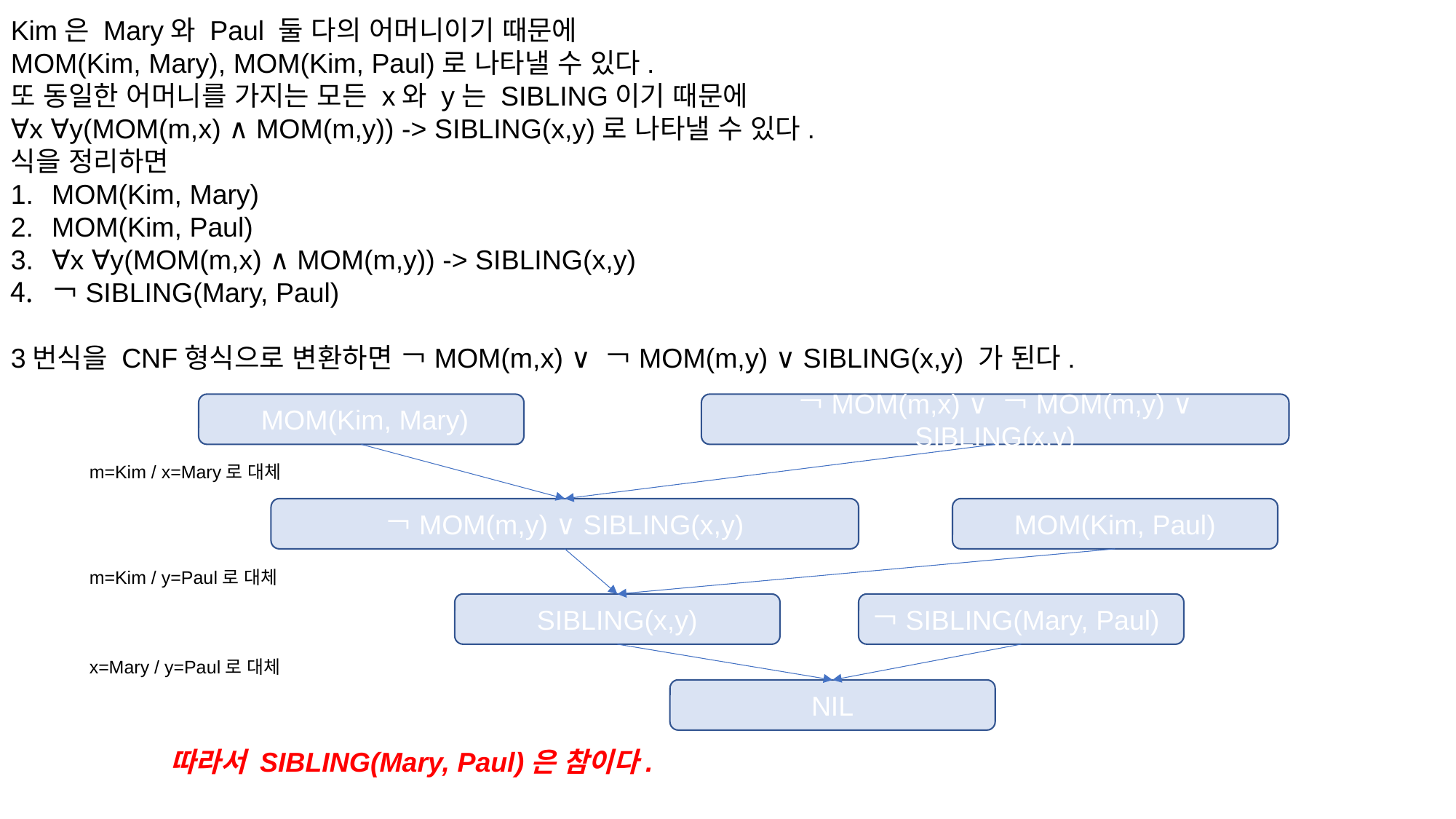

Kim은 Mary와 Paul 둘 다의 어머니이기 때문에
MOM(Kim, Mary), MOM(Kim, Paul)로 나타낼 수 있다.
또 동일한 어머니를 가지는 모든 x와 y는 SIBLING이기 때문에
∀x ∀y(MOM(m,x) ∧ MOM(m,y)) -> SIBLING(x,y)로 나타낼 수 있다.
식을 정리하면
MOM(Kim, Mary)
MOM(Kim, Paul)
∀x ∀y(MOM(m,x) ∧ MOM(m,y)) -> SIBLING(x,y)
￢SIBLING(Mary, Paul)

3번식을 CNF형식으로 변환하면 ￢MOM(m,x) ∨ ￢MOM(m,y) ∨ SIBLING(x,y) 가 된다.
 MOM(Kim, Mary)
￢MOM(m,x) ∨ ￢MOM(m,y) ∨ SIBLING(x,y)
m=Kim / x=Mary로 대체
￢MOM(m,y) ∨ SIBLING(x,y)
MOM(Kim, Paul)
m=Kim / y=Paul로 대체
SIBLING(x,y)
￢SIBLING(Mary, Paul)
x=Mary / y=Paul로 대체
NIL
따라서 SIBLING(Mary, Paul)은 참이다.